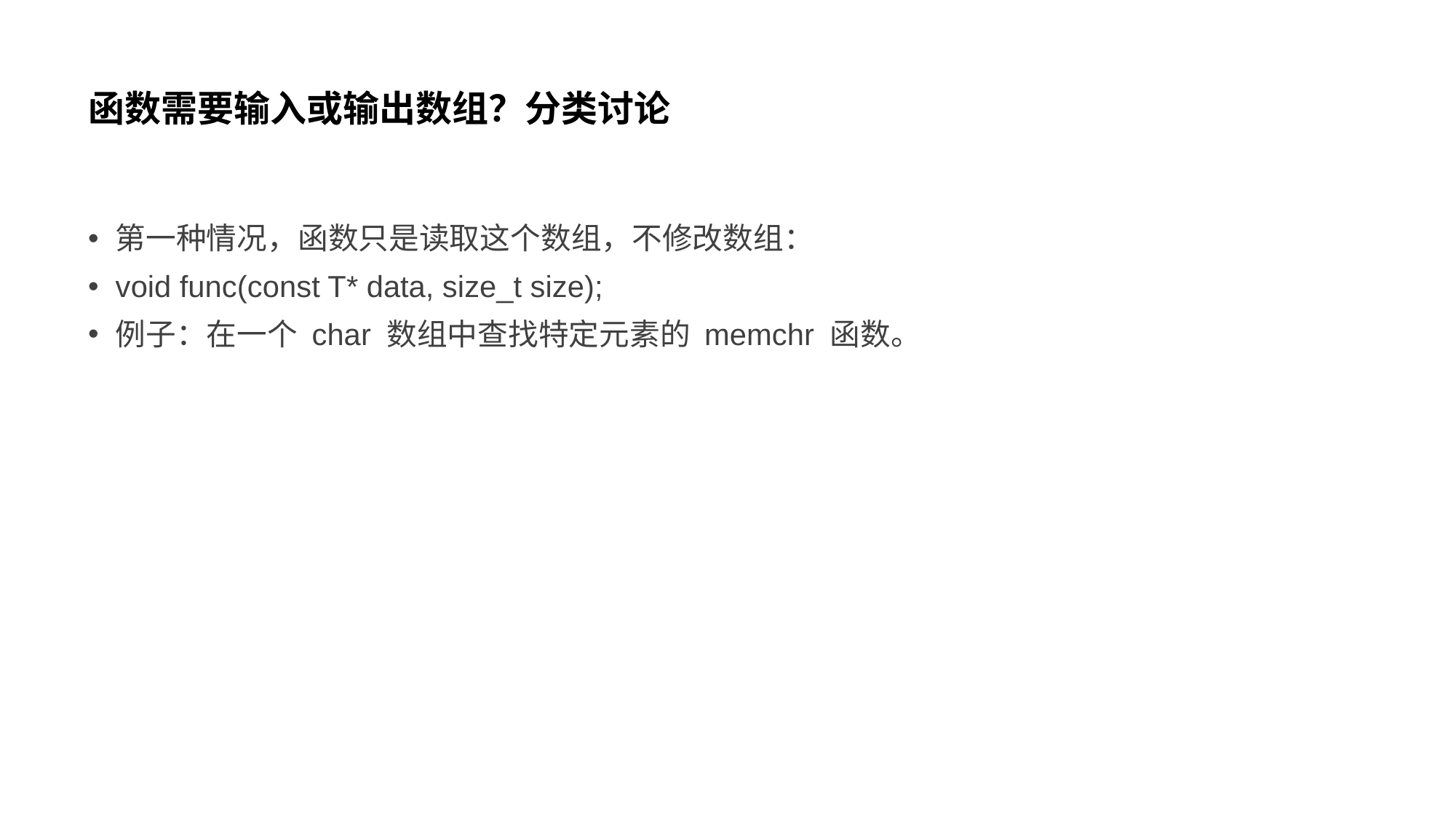

# 函数需要输入或输出数组？分类讨论
第一种情况，函数只是读取这个数组，不修改数组：
void func(const T* data, size_t size);
例子：在一个 char 数组中查找特定元素的 memchr 函数。